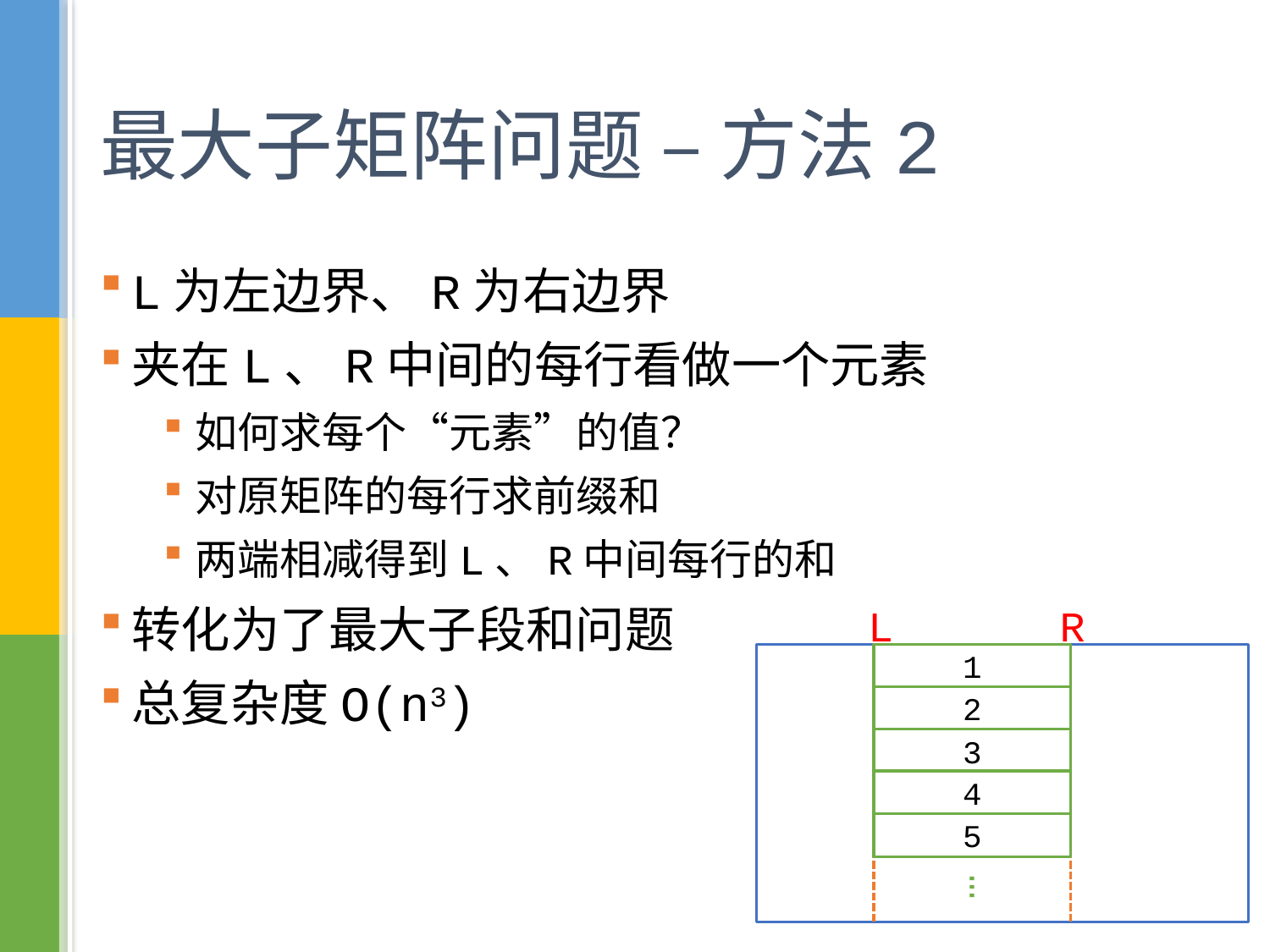

# 最大子矩阵问题 – 方法2
L为左边界、R为右边界
夹在L、R中间的每行看做一个元素
如何求每个“元素”的值？
对原矩阵的每行求前缀和
两端相减得到L、R中间每行的和
转化为了最大子段和问题
总复杂度O(n3)
L
R

1
2
3
4
5
…